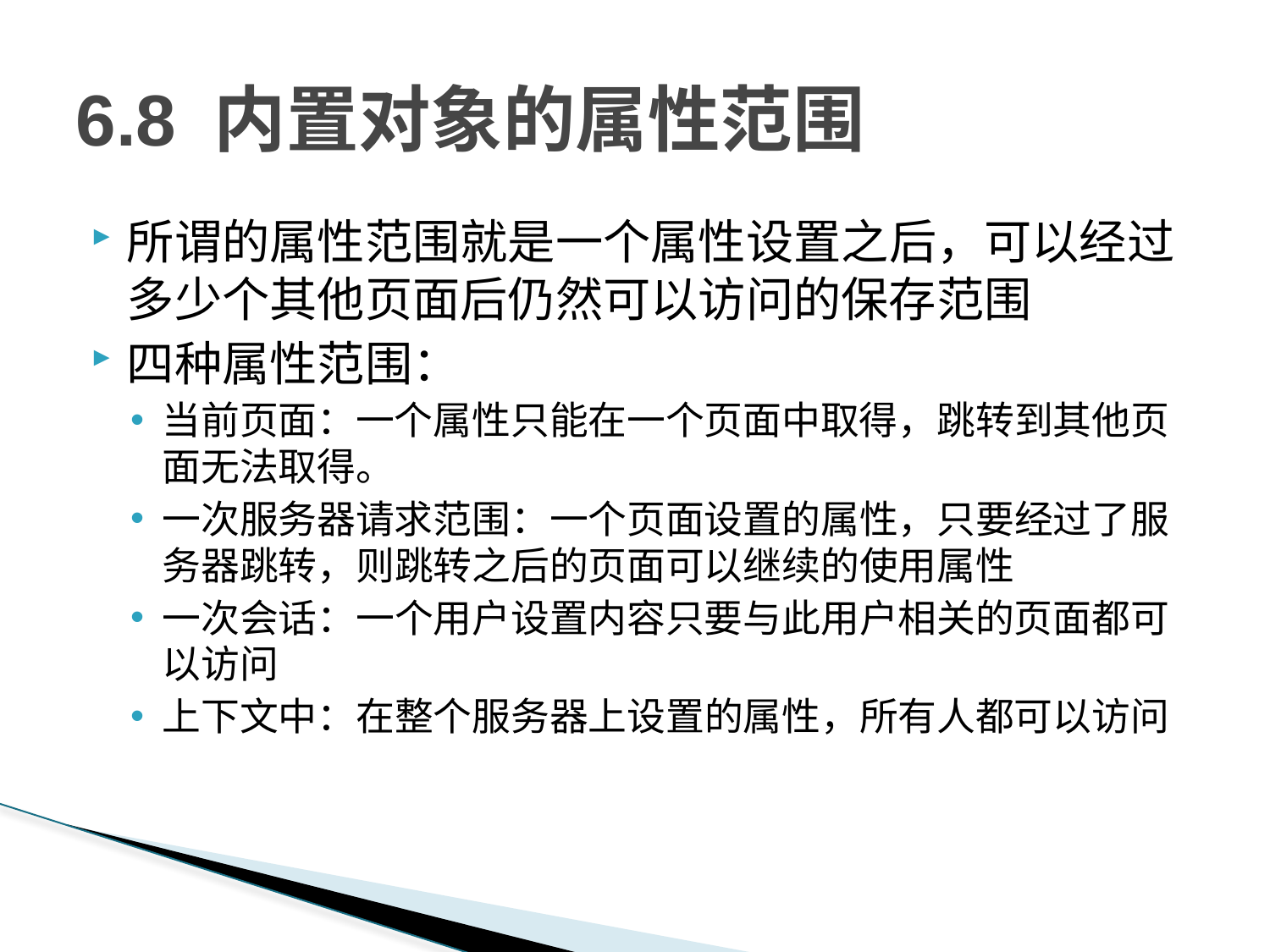

# 6.8 内置对象的属性范围
所谓的属性范围就是一个属性设置之后，可以经过多少个其他页面后仍然可以访问的保存范围
四种属性范围：
当前页面：一个属性只能在一个页面中取得，跳转到其他页面无法取得。
一次服务器请求范围：一个页面设置的属性，只要经过了服务器跳转，则跳转之后的页面可以继续的使用属性
一次会话：一个用户设置内容只要与此用户相关的页面都可以访问
上下文中：在整个服务器上设置的属性，所有人都可以访问